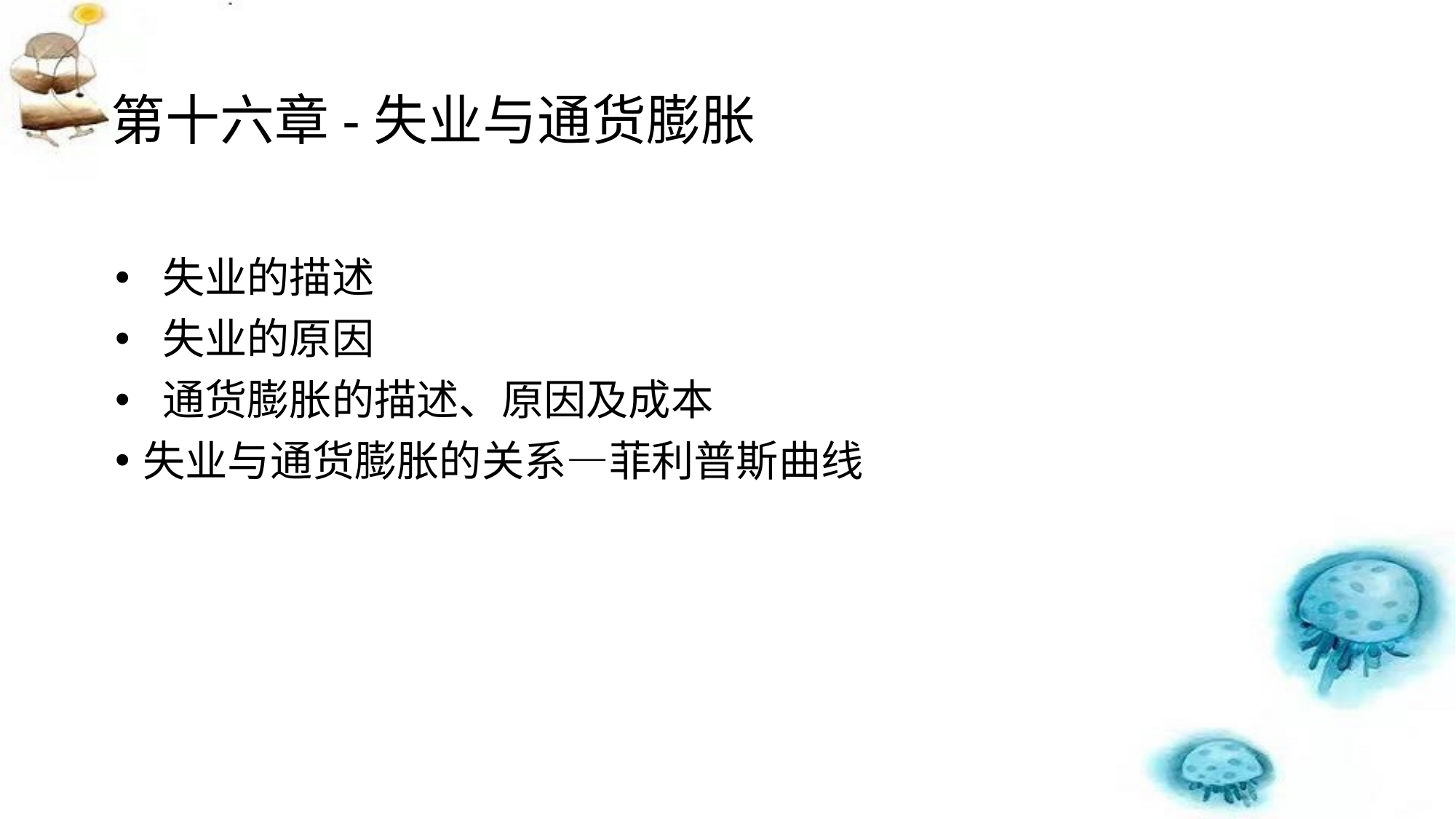

# 第十六章-失业与通货膨胀
 失业的描述
 失业的原因
 通货膨胀的描述、原因及成本
失业与通货膨胀的关系—菲利普斯曲线